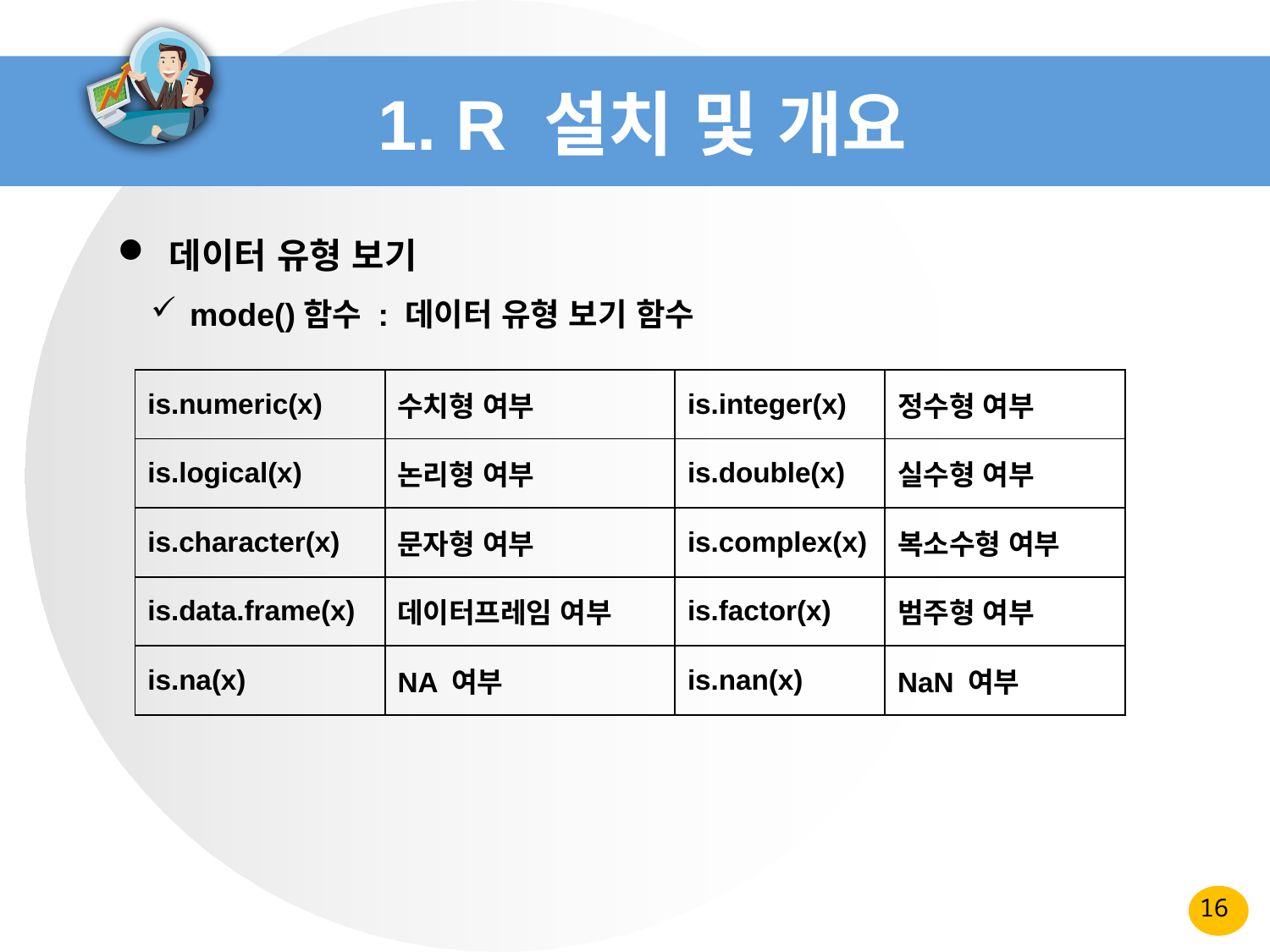

# 1. R 설치 및 개요
 데이터 유형 보기
 mode()함수 : 데이터 유형 보기 함수
| is.numeric(x) | 수치형 여부 | is.integer(x) | 정수형 여부 |
| --- | --- | --- | --- |
| is.logical(x) | 논리형 여부 | is.double(x) | 실수형 여부 |
| is.character(x) | 문자형 여부 | is.complex(x) | 복소수형 여부 |
| is.data.frame(x) | 데이터프레임 여부 | is.factor(x) | 범주형 여부 |
| is.na(x) | NA 여부 | is.nan(x) | NaN 여부 |
16